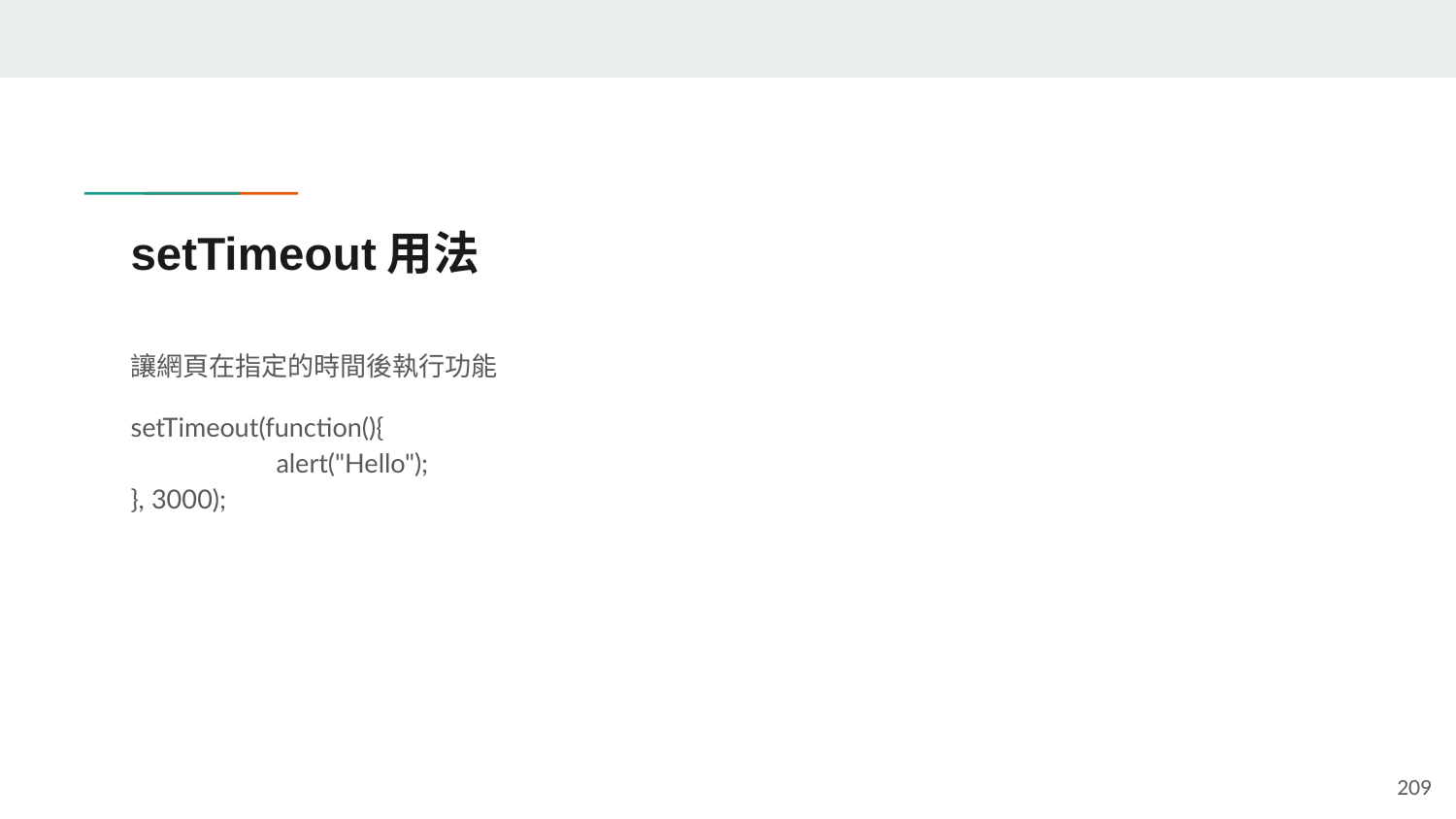

# setTimeout用法
讓網頁在指定的時間後執行功能
setTimeout(function(){
	alert("Hello");
}, 3000);
209